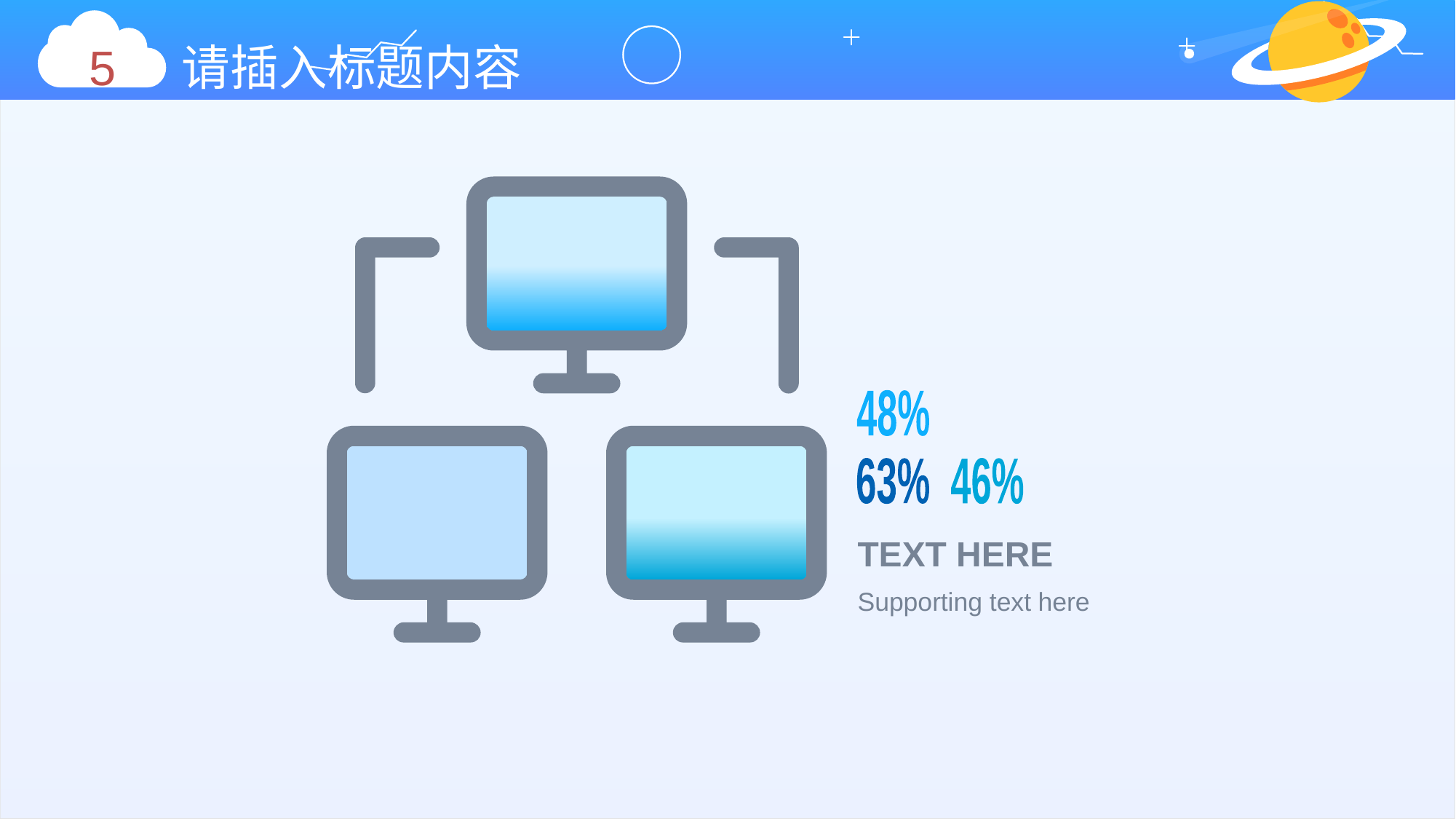

5    请插入标题内容

48%

63%
46%
TEXT HERE
Supporting text here